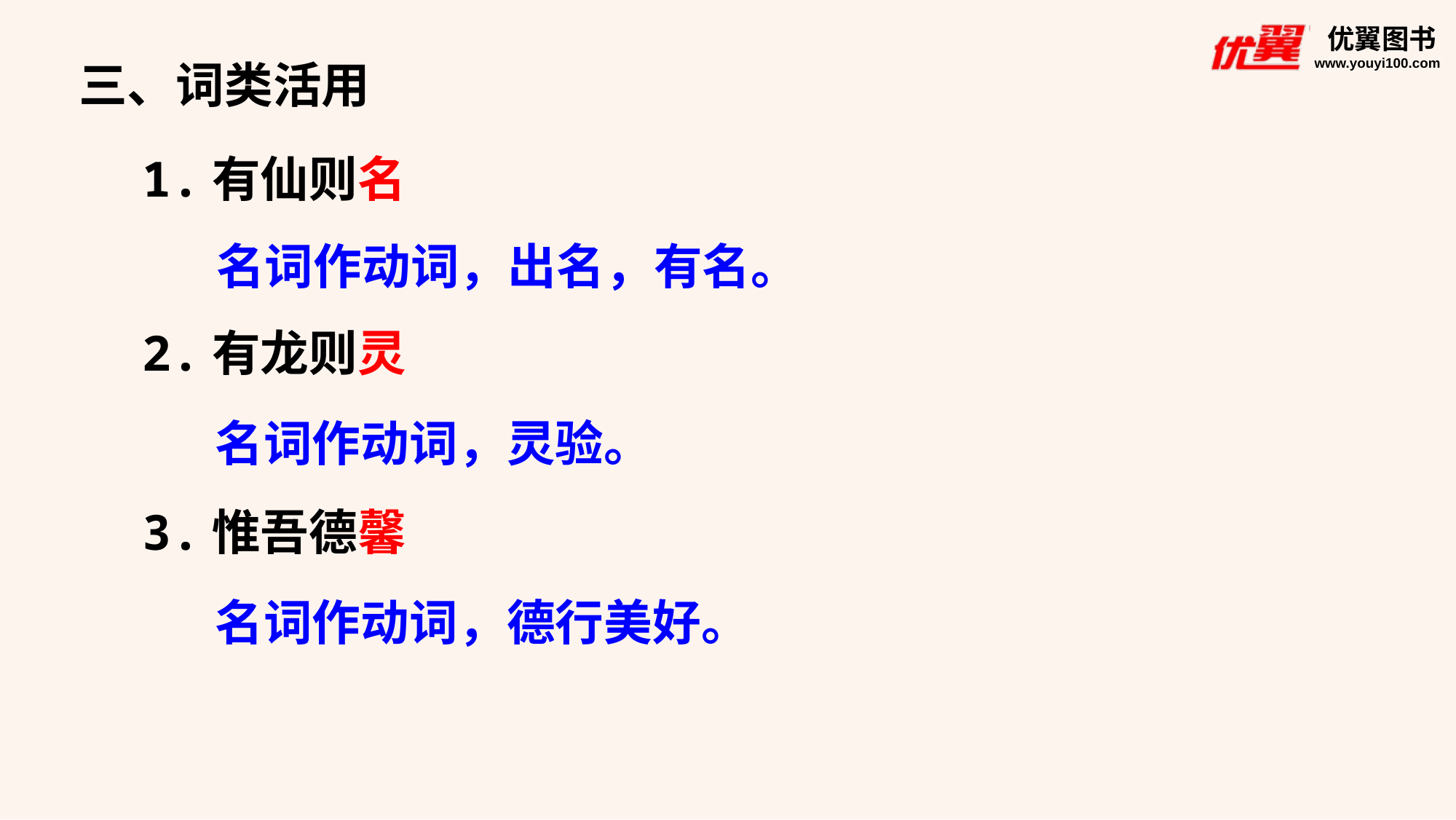

三、词类活用
1.有仙则名
名词作动词，出名，有名。
2.有龙则灵
名词作动词，灵验。
3.惟吾德馨
名词作动词，德行美好。